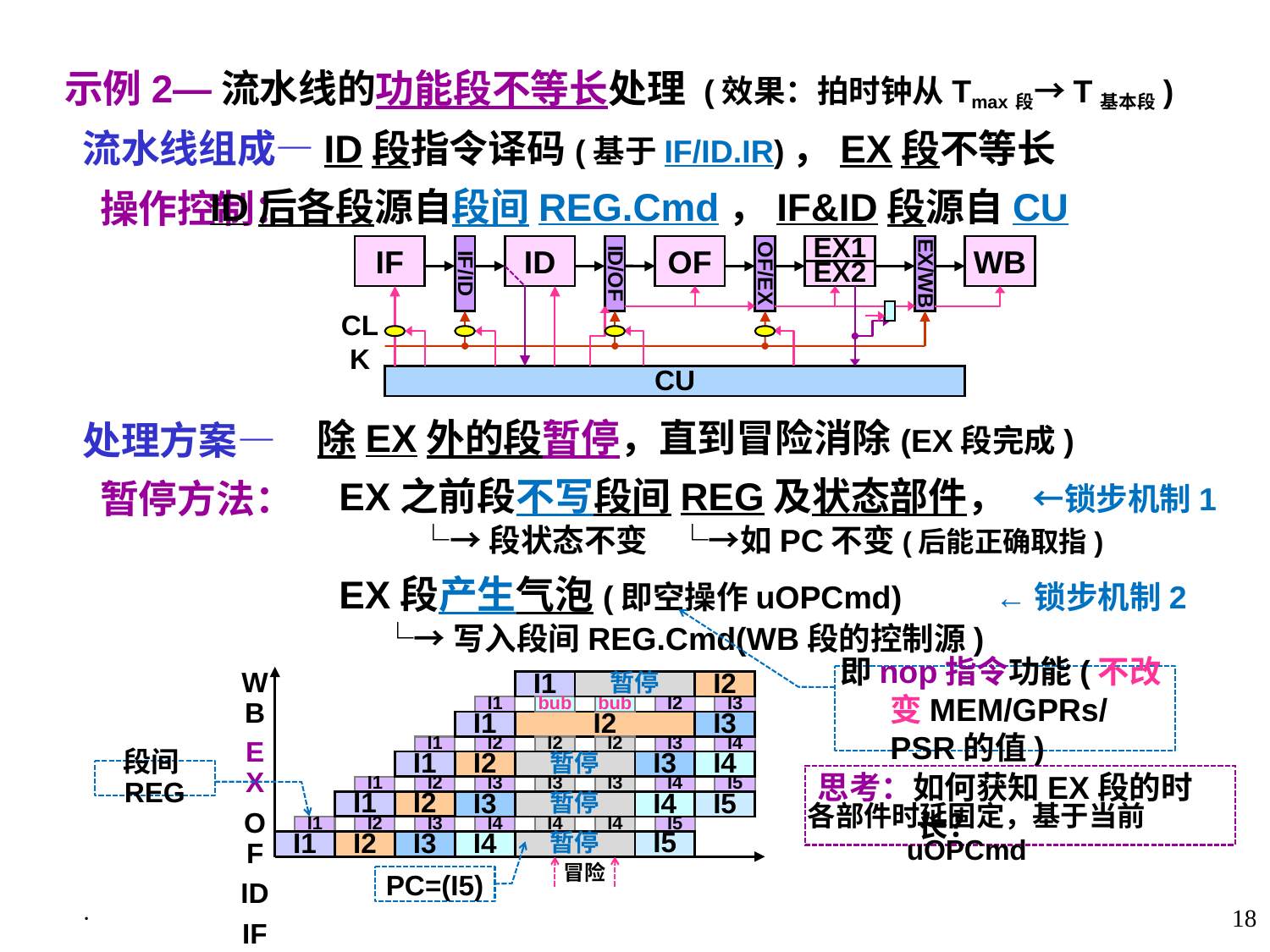

示例2—流水线的功能段不等长处理 (效果：拍时钟从Tmax段→T基本段)
    流水线组成—ID段指令译码(基于IF/ID.IR)，EX段不等长
                ID后各段源自段间REG.Cmd，IF&ID段源自CU
      操作控制：

    处理方案—
      暂停方法：

IF/ID
OF
OF/EX
EX1
EX/WB
WB
IF
ID
ID/OF
EX2
CLK

CU

除EX外的段暂停，直到冒险消除(EX段完成)
  EX之前段不写段间REG及状态部件，   ←锁步机制1
              └→段状态不变    └→如PC不变(后能正确取指)
  EX段产生气泡(即空操作uOPCmd)         ←锁步机制2
         └→写入段间REG.Cmd(WB段的控制源)
即nop指令功能(不改变MEM/GPRs/PSR的值)
WB
EX
OF
ID
IF
I1
I2
I1
I2
I3
I2
I1
I3
I4
I1
I2
I3
I2
I4
I1
I3
I3
I4
I1
I5
I2
I2
I1
I4
I3
I5
I3
I5
I1
I4
I2
I5
I4
I1
I2
I3
冒险
暂停
暂停
暂停
暂停
bub
bub
I2
I2
I3
I3
I4
I4
段间REG
思考：如何获知EX段的时长？
各部件时延固定，基于当前uOPCmd
PC=(I5)
·
18